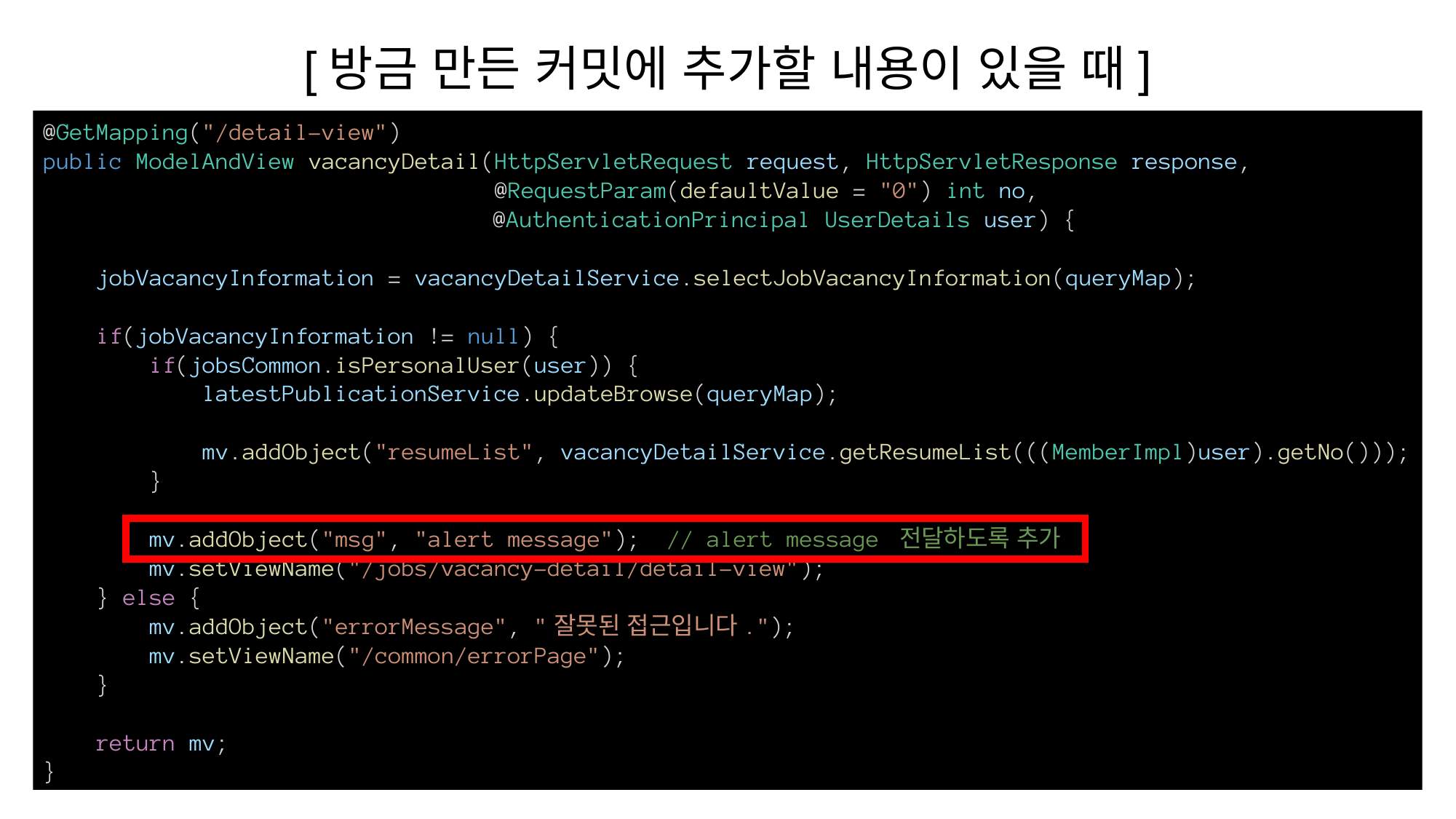

[방금 만든 커밋에 추가할 내용이 있을 때]
@GetMapping("/detail-view")
public ModelAndView vacancyDetail(HttpServletRequest request, HttpServletResponse response,
                                  @RequestParam(defaultValue = "0") int no,
				 @AuthenticationPrincipal UserDetails user) {
   
    jobVacancyInformation = vacancyDetailService.selectJobVacancyInformation(queryMap);

    if(jobVacancyInformation != null) {
        if(jobsCommon.isPersonalUser(user)) {
            latestPublicationService.updateBrowse(queryMap);

            mv.addObject("resumeList", vacancyDetailService.getResumeList(((MemberImpl)user).getNo()));
        }
        mv.addObject("msg", "alert message");  // alert message 전달하도록 추가
        mv.setViewName("/jobs/vacancy-detail/detail-view");
    } else {
        mv.addObject("errorMessage", "잘못된 접근입니다.");
        mv.setViewName("/common/errorPage");
    }

    return mv;
}